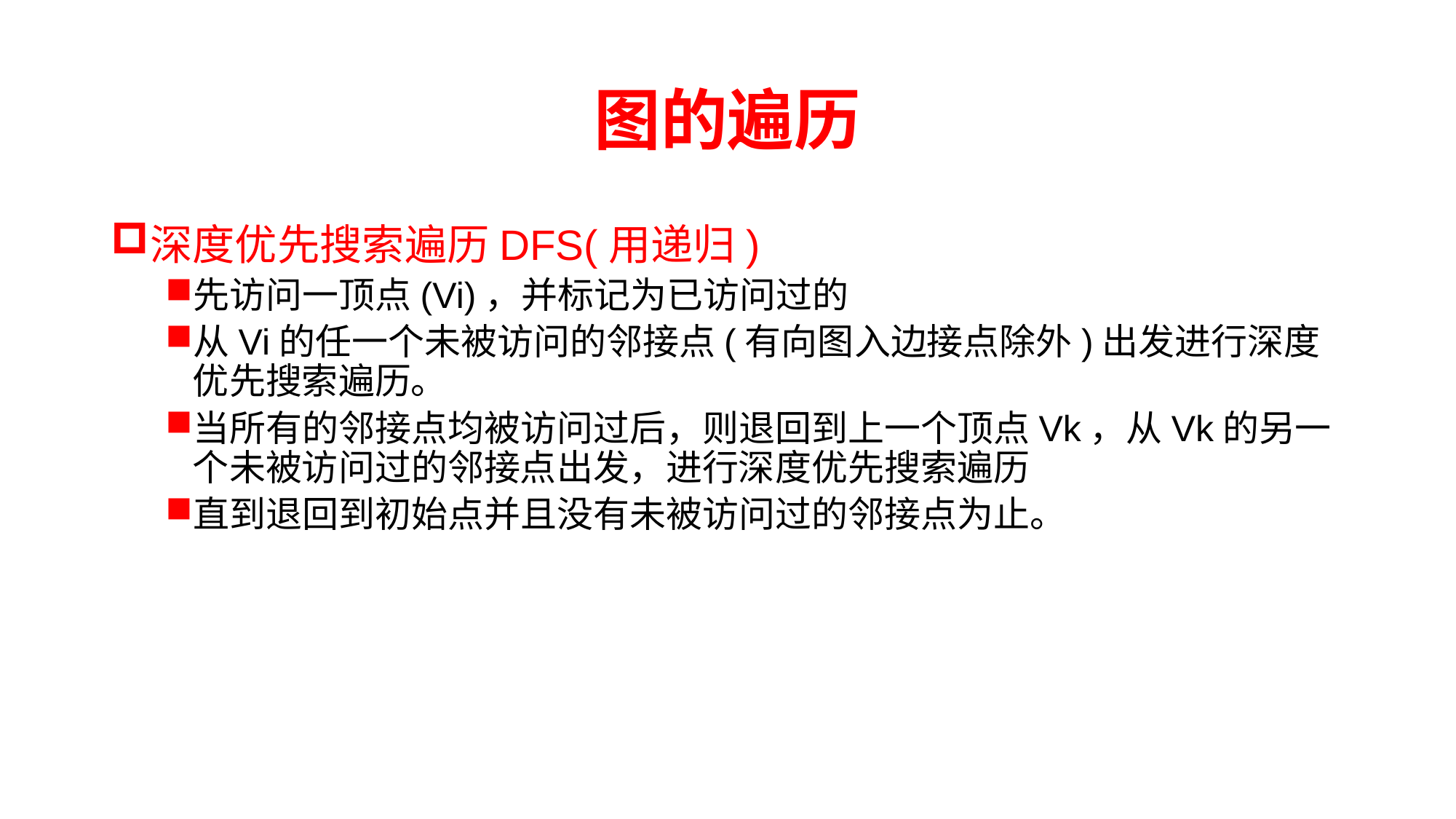

# 图的遍历
深度优先搜索遍历DFS(用递归)
先访问一顶点(Vi)，并标记为已访问过的
从Vi的任一个未被访问的邻接点(有向图入边接点除外)出发进行深度优先搜索遍历。
当所有的邻接点均被访问过后，则退回到上一个顶点Vk，从Vk的另一个未被访问过的邻接点出发，进行深度优先搜索遍历
直到退回到初始点并且没有未被访问过的邻接点为止。